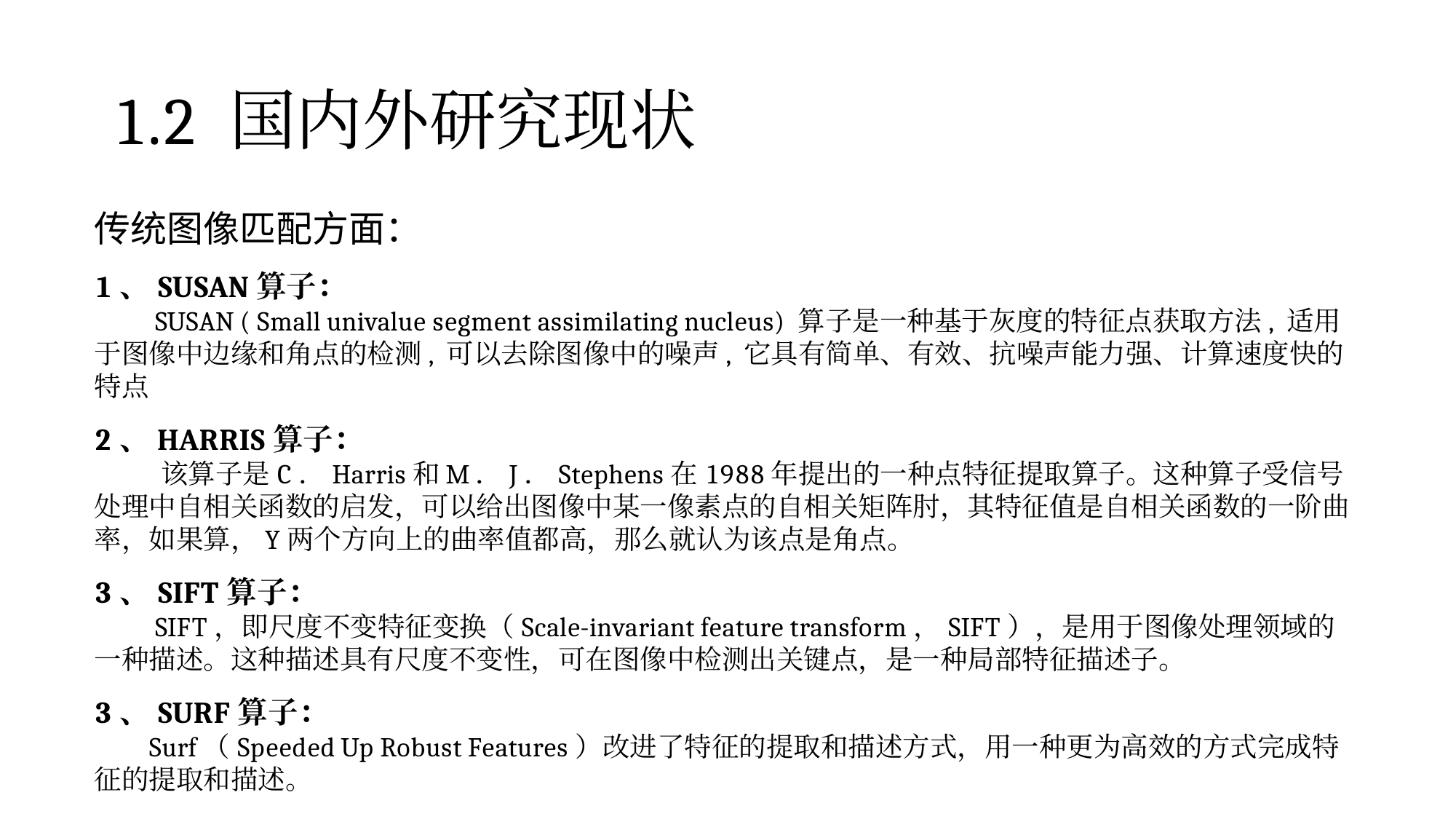

# 1.2 国内外研究现状
传统图像匹配方面：
1、SUSAN算子：
          SUSAN ( Small univalue segment assimilating nucleus) 算子是一种基于灰度的特征点获取方法, 适用于图像中边缘和角点的检测, 可以去除图像中的噪声, 它具有简单、有效、抗噪声能力强、计算速度快的特点
2、HARRIS算子：
          该算子是C．Harris和M．J．Stephens在1988年提出的一种点特征提取算子。这种算子受信号处理中自相关函数的启发，可以给出图像中某一像素点的自相关矩阵肘，其特征值是自相关函数的一阶曲率，如果算，Y两个方向上的曲率值都高，那么就认为该点是角点。
3、SIFT算子：
          SIFT，即尺度不变特征变换（Scale-invariant feature transform，SIFT），是用于图像处理领域的一种描述。这种描述具有尺度不变性，可在图像中检测出关键点，是一种局部特征描述子。
3、SURF算子：
         Surf（Speeded Up Robust Features）改进了特征的提取和描述方式，用一种更为高效的方式完成特征的提取和描述。